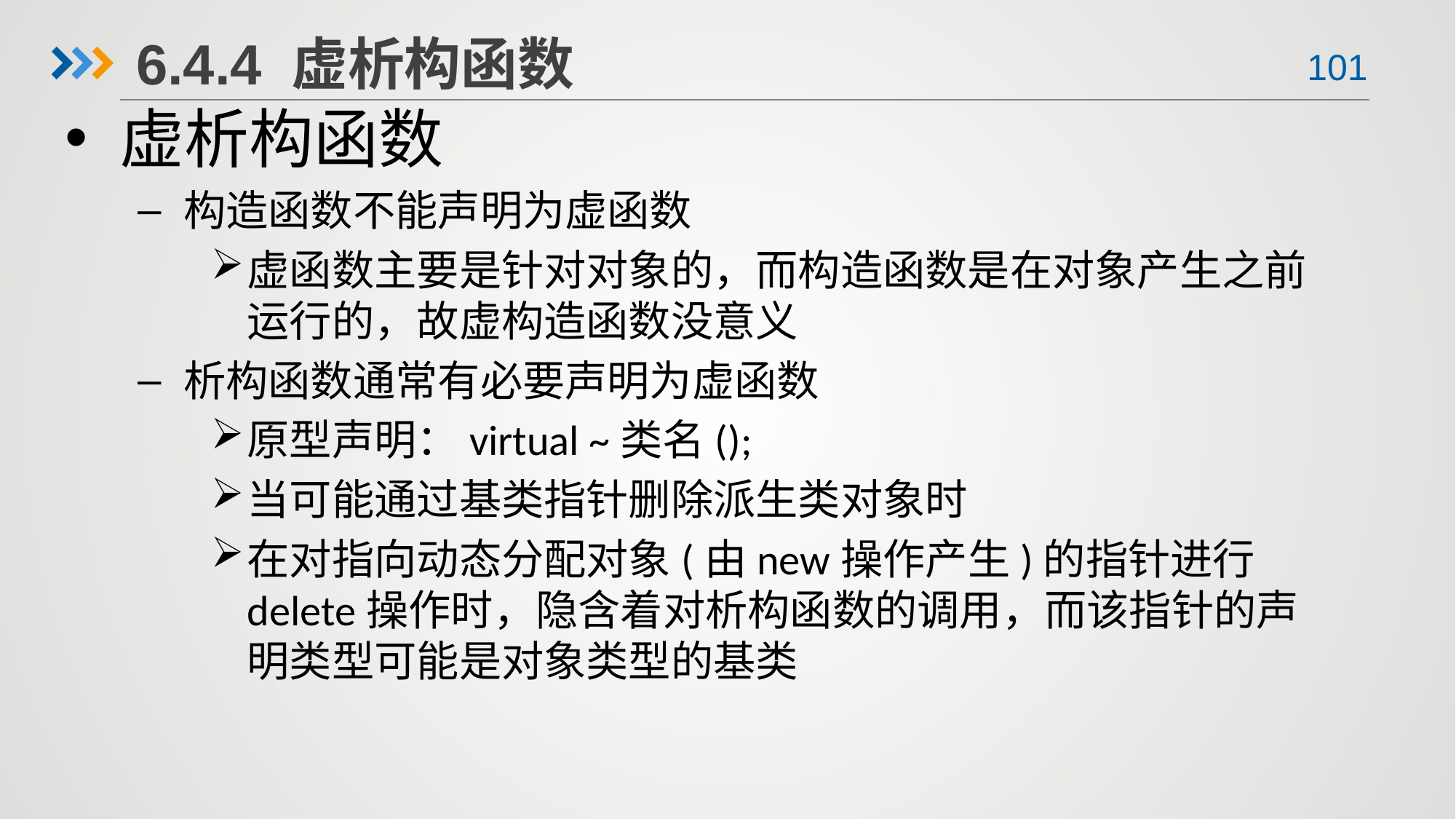

6.4.4 虚析构函数
虚析构函数
构造函数不能声明为虚函数
虚函数主要是针对对象的，而构造函数是在对象产生之前运行的，故虚构造函数没意义
析构函数通常有必要声明为虚函数
原型声明：virtual ~类名();
当可能通过基类指针删除派生类对象时
在对指向动态分配对象(由new操作产生)的指针进行delete操作时，隐含着对析构函数的调用，而该指针的声明类型可能是对象类型的基类